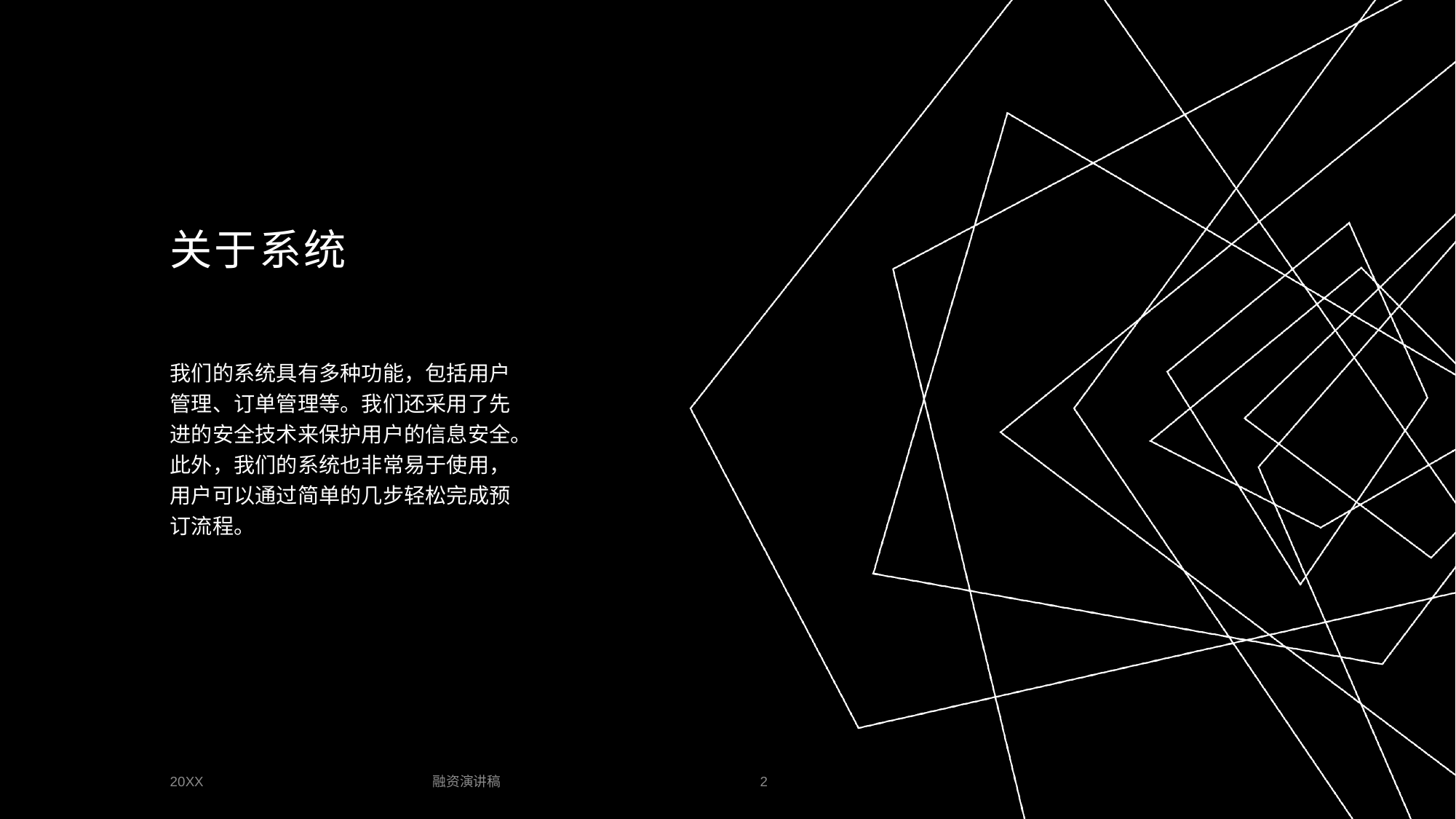

# 关于系统
我们的系统具有多种功能，包括用户管理、订单管理等。我们还采用了先进的安全技术来保护用户的信息安全。此外，我们的系统也非常易于使用，用户可以通过简单的几步轻松完成预订流程。
融资演讲稿
20XX
2